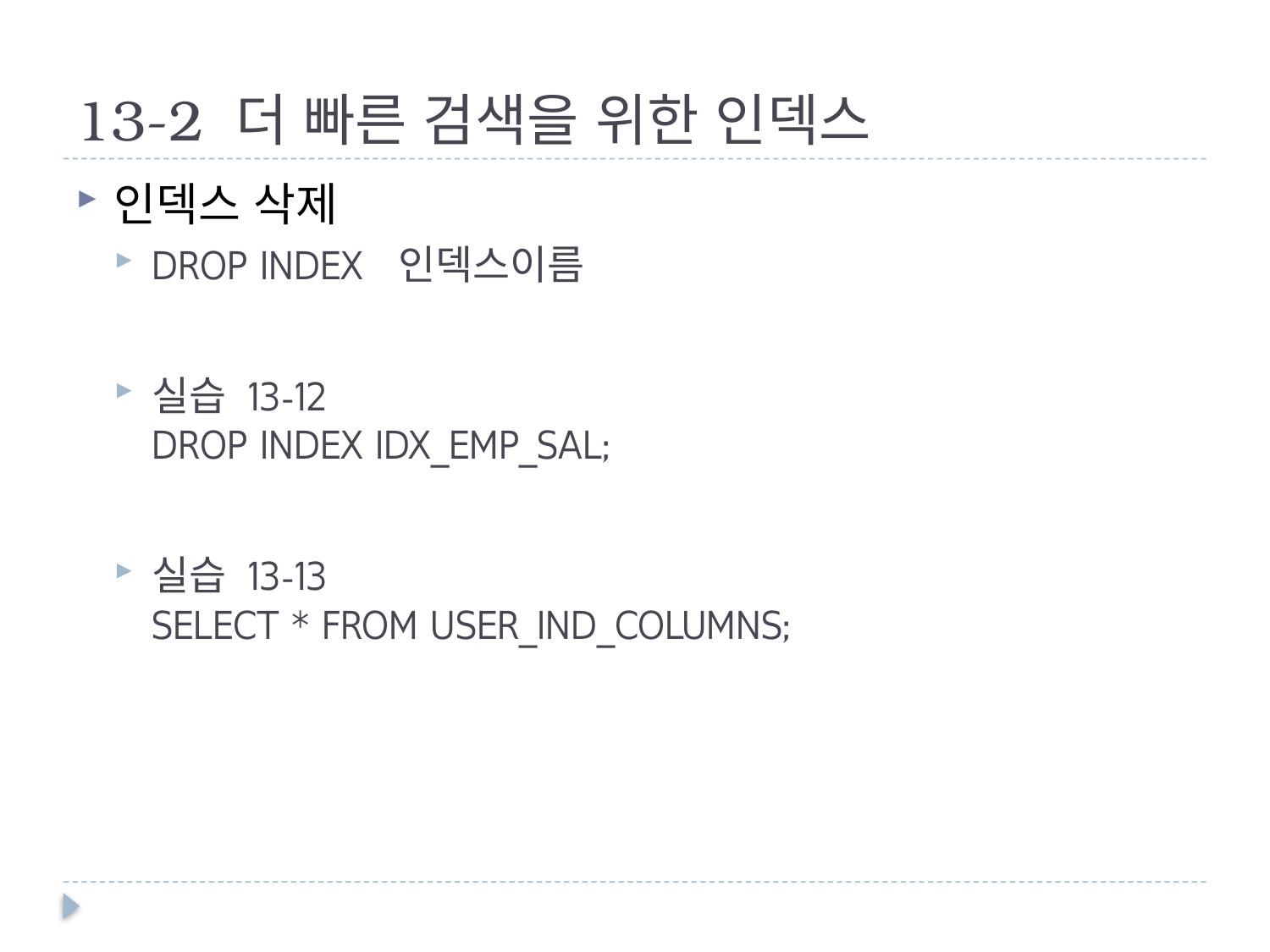

# 13-2 더 빠른 검색을 위한 인덱스
인덱스 삭제
DROP INDEX  인덱스이름

실습 13-12
DROP INDEX IDX_EMP_SAL;

실습 13-13
SELECT * FROM USER_IND_COLUMNS;